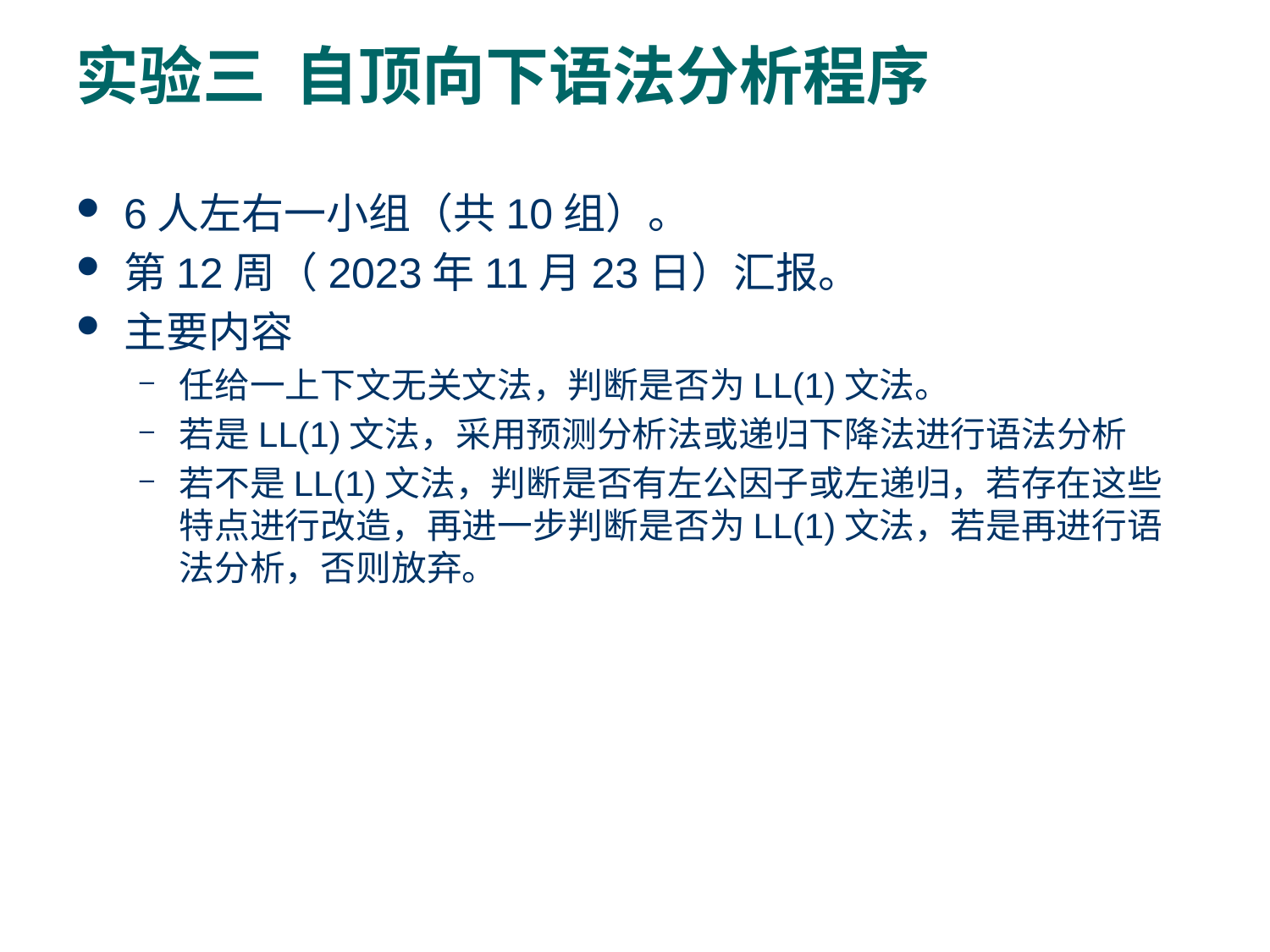

# 实验三  自顶向下语法分析程序
6人左右一小组（共10组）。
第12周（2023年11月23日）汇报。
主要内容
任给一上下文无关文法，判断是否为LL(1)文法。
若是LL(1)文法，采用预测分析法或递归下降法进行语法分析
若不是LL(1)文法，判断是否有左公因子或左递归，若存在这些特点进行改造，再进一步判断是否为LL(1)文法，若是再进行语法分析，否则放弃。